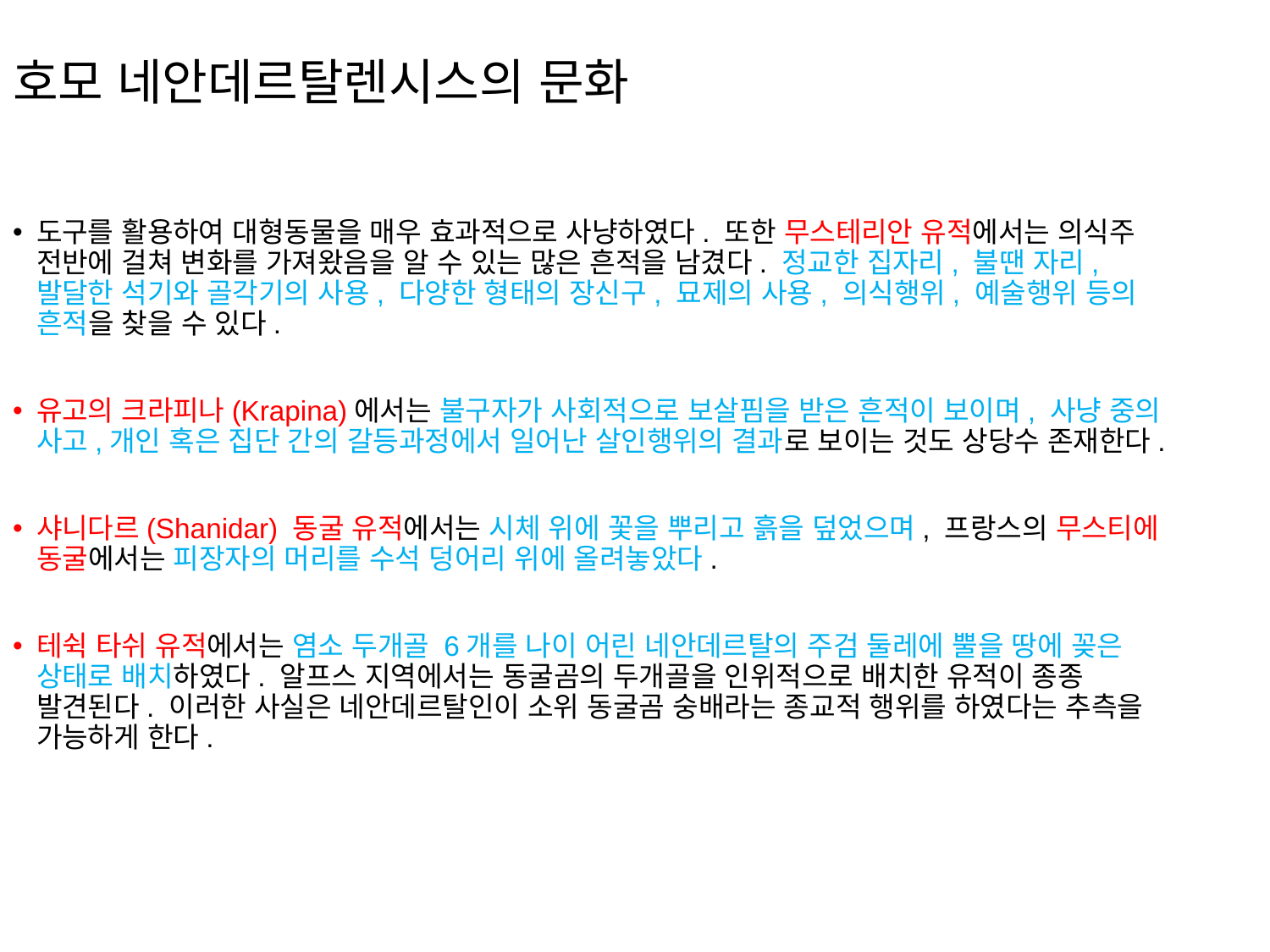

호모 네안데르탈렌시스의 문화
도구를 활용하여 대형동물을 매우 효과적으로 사냥하였다. 또한 무스테리안 유적에서는 의식주 전반에 걸쳐 변화를 가져왔음을 알 수 있는 많은 흔적을 남겼다. 정교한 집자리, 불땐 자리, 발달한 석기와 골각기의 사용, 다양한 형태의 장신구, 묘제의 사용, 의식행위, 예술행위 등의 흔적을 찾을 수 있다.

유고의 크라피나(Krapina)에서는 불구자가 사회적으로 보살핌을 받은 흔적이 보이며, 사냥 중의 사고,개인 혹은 집단 간의 갈등과정에서 일어난 살인행위의 결과로 보이는 것도 상당수 존재한다.

샤니다르(Shanidar) 동굴 유적에서는 시체 위에 꽃을 뿌리고 흙을 덮었으며, 프랑스의 무스티에 동굴에서는 피장자의 머리를 수석 덩어리 위에 올려놓았다.

테쉭 타쉬 유적에서는 염소 두개골 6개를 나이 어린 네안데르탈의 주검 둘레에 뿔을 땅에 꽂은 상태로 배치하였다. 알프스 지역에서는 동굴곰의 두개골을 인위적으로 배치한 유적이 종종 발견된다. 이러한 사실은 네안데르탈인이 소위 동굴곰 숭배라는 종교적 행위를 하였다는 추측을 가능하게 한다.